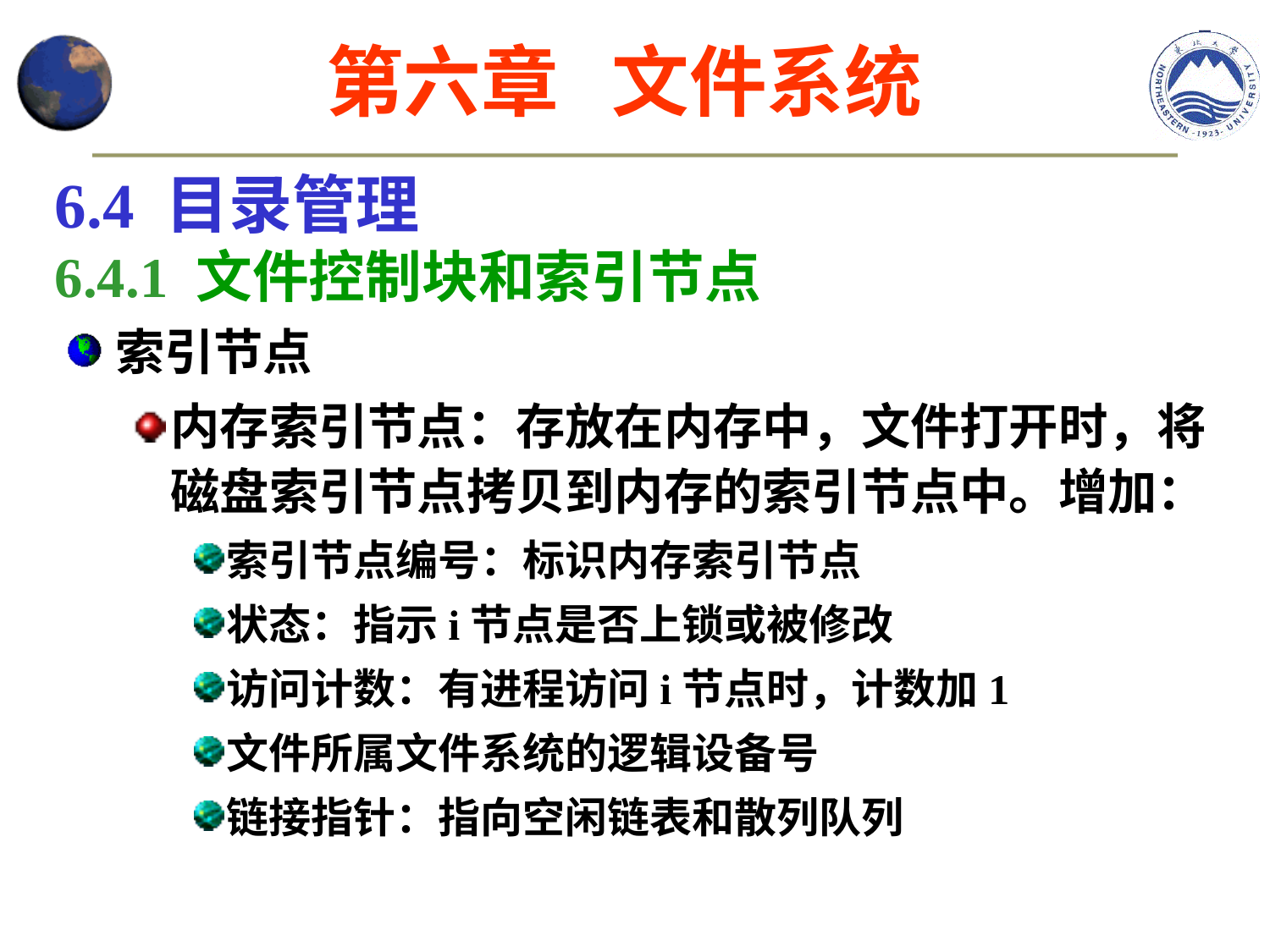

第六章   文件系统
6.4 目录管理
6.4.1 文件控制块和索引节点
索引节点
内存索引节点：存放在内存中，文件打开时，将磁盘索引节点拷贝到内存的索引节点中。增加：
索引节点编号：标识内存索引节点
状态：指示i节点是否上锁或被修改
访问计数：有进程访问i节点时，计数加1
文件所属文件系统的逻辑设备号
链接指针：指向空闲链表和散列队列